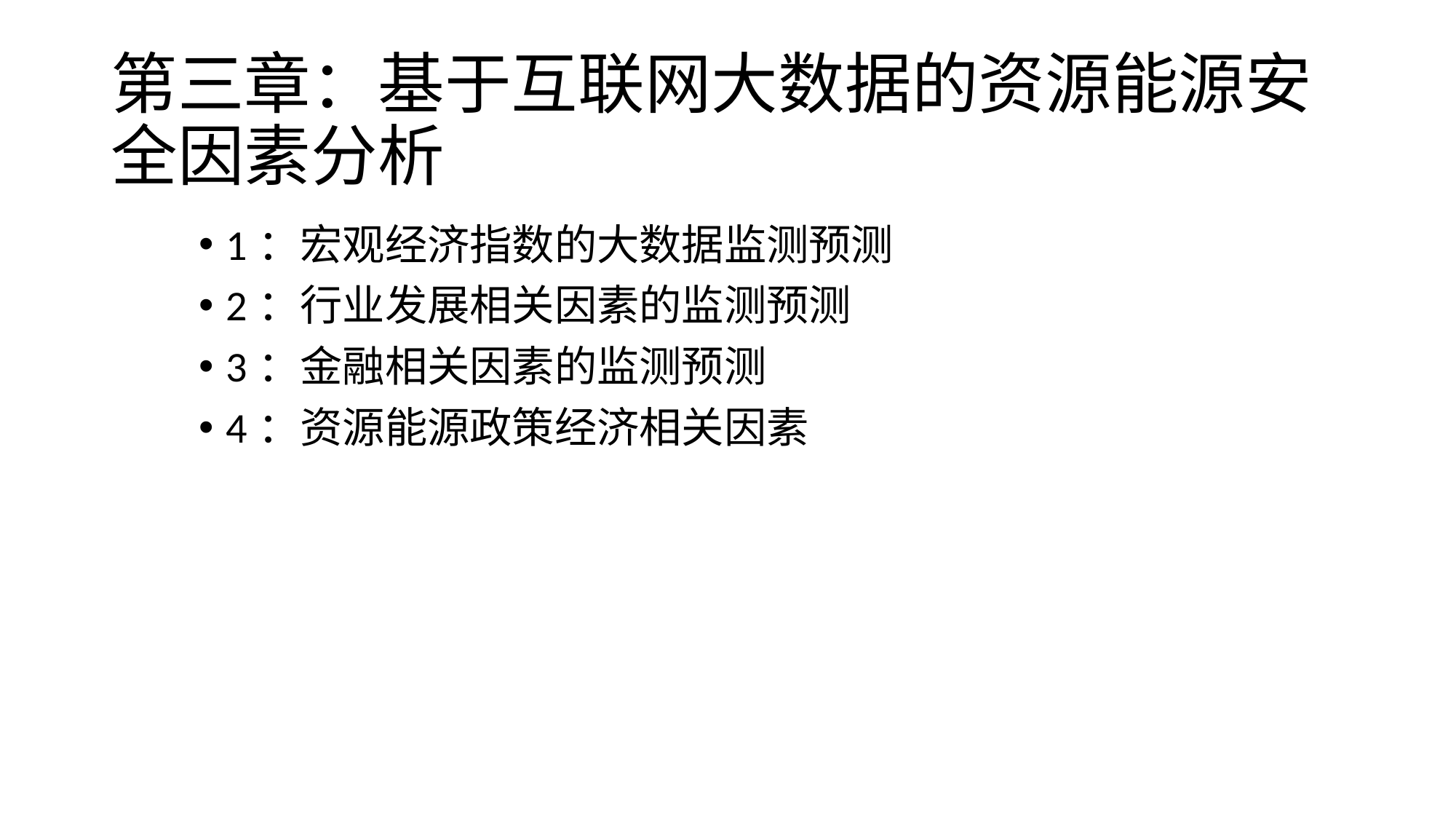

# 第三章：基于互联网大数据的资源能源安全因素分析
1：宏观经济指数的大数据监测预测
2：行业发展相关因素的监测预测
3：金融相关因素的监测预测
4：资源能源政策经济相关因素